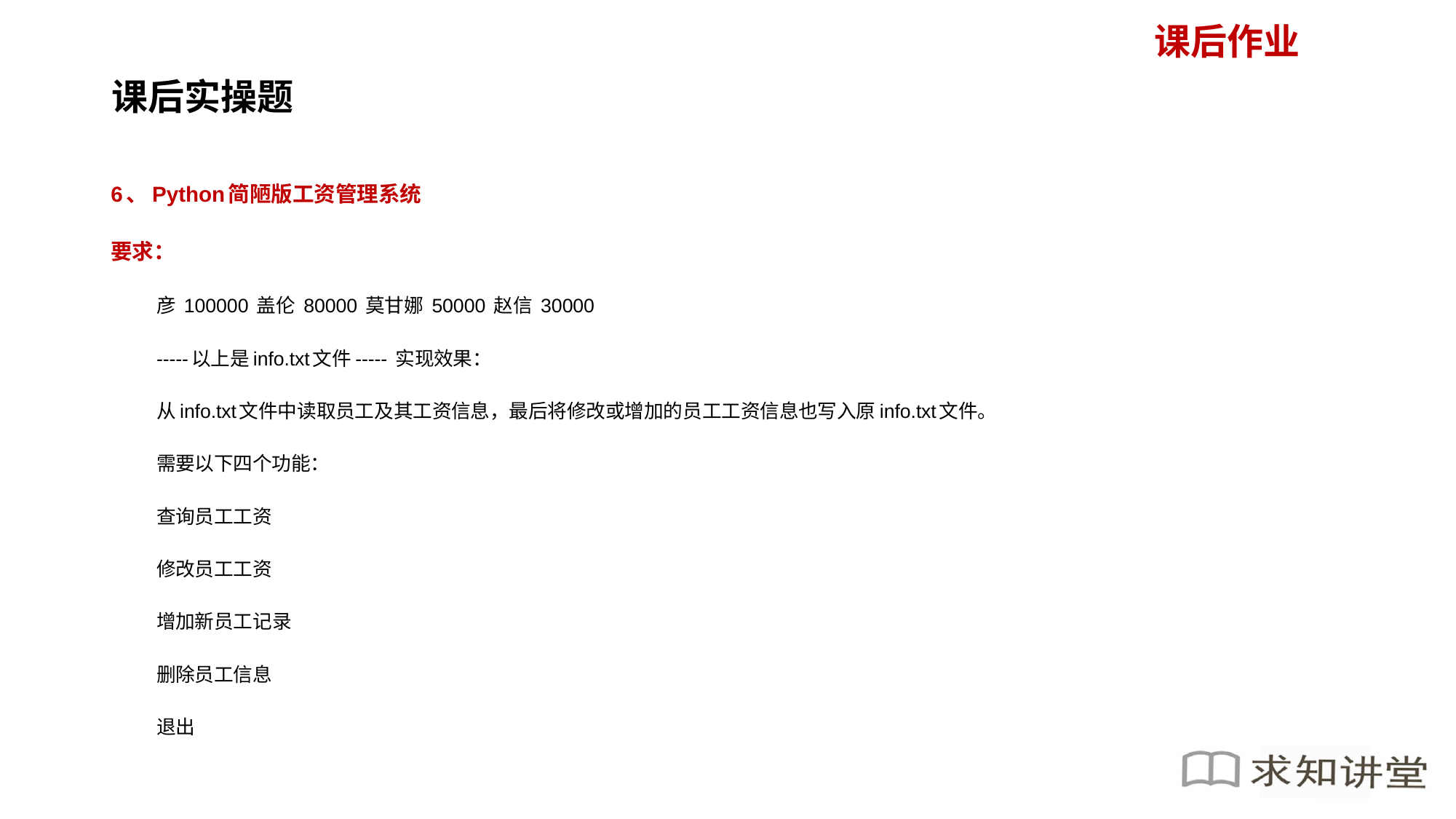

6、Python简陋版工资管理系统
要求：
彦 100000 盖伦 80000 莫甘娜 50000 赵信 30000
-----以上是info.txt文件----- 实现效果：
从info.txt文件中读取员工及其工资信息，最后将修改或增加的员工工资信息也写入原info.txt文件。
需要以下四个功能：
查询员工工资
修改员工工资
增加新员工记录
删除员工信息
退出